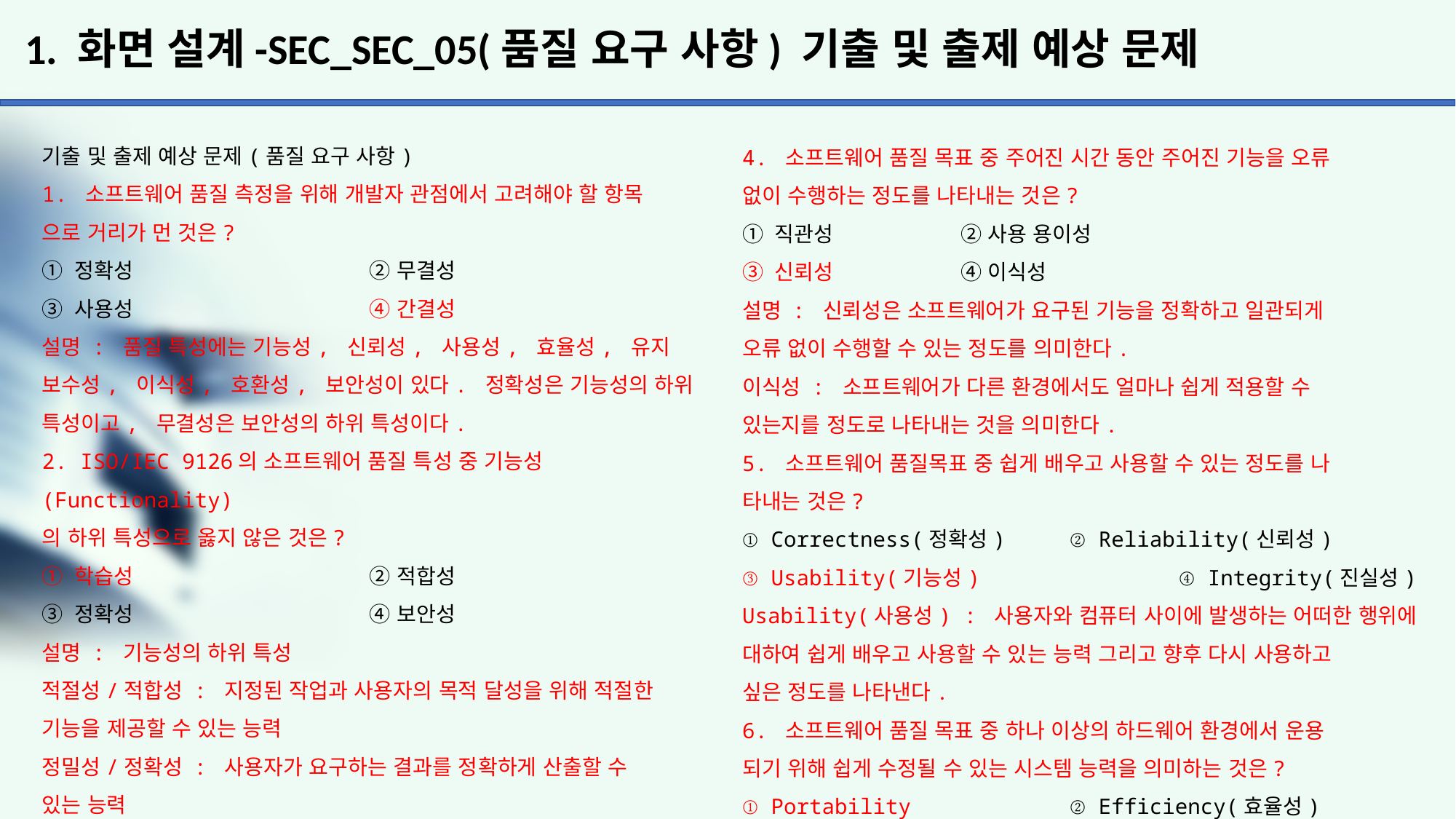

# 1. 화면 설계-SEC_SEC_05(품질 요구 사항) 기출 및 출제 예상 문제
기출 및 출제 예상 문제(품질 요구 사항)
1. 소프트웨어 품질 측정을 위해 개발자 관점에서 고려해야 할 항목
으로 거리가 먼 것은?
① 정확성		 	② 무결성
③ 사용성	 		④ 간결성
설명 : 품질 특성에는 기능성, 신뢰성, 사용성, 효율성, 유지 보수성, 이식성, 호환성, 보안성이 있다. 정확성은 기능성의 하위
특성이고, 무결성은 보안성의 하위 특성이다.
2. ISO/IEC 9126의 소프트웨어 품질 특성 중 기능성(Functionality)
의 하위 특성으로 옳지 않은 것은?
① 학습성 			② 적합성
③ 정확성	 		④ 보안성
설명 : 기능성의 하위 특성
적절성/적합성 : 지정된 작업과 사용자의 목적 달성을 위해 적절한
기능을 제공할 수 있는 능력
정밀성/정확성 : 사용자가 요구하는 결과를 정확하게 산출할 수
있는 능력
상호 운용성 : 다른 시스템과 서로 어울려 작업할 수 있는 능력
보안성 : 정보에 대한 접근을 권한에 따라 허용하거나 차단할 수
있는 능력
학습성 : 사용성의 하위 특성으로 소프트웨어 애플리케이션을 학습
할 수 있도록 하는 능력을 의미한다.
3. 패키지 소프트웨어의 일반적인 제품 품질 요구사항 및 테스트를
위한 국제 표준은?
① ISO/IEC 2196		② IEEE 19554
③ ISO/IEC 12119	④ ISO/IEC 14959
설명 : ISO/IEC 12119 – ISO/IEC 9126을 준수한 품질 표준으로
테스트 절차를 포함하여 규정한 문서
4. 소프트웨어 품질 목표 중 주어진 시간 동안 주어진 기능을 오류
없이 수행하는 정도를 나타내는 것은?
① 직관성		② 사용 용이성
③ 신뢰성		④ 이식성
설명 : 신뢰성은 소프트웨어가 요구된 기능을 정확하고 일관되게
오류 없이 수행할 수 있는 정도를 의미한다.
이식성 : 소프트웨어가 다른 환경에서도 얼마나 쉽게 적용할 수
있는지를 정도로 나타내는 것을 의미한다.
5. 소프트웨어 품질목표 중 쉽게 배우고 사용할 수 있는 정도를 나
타내는 것은?
① Correctness(정확성)	② Reliability(신뢰성)
③ Usability(기능성)		④ Integrity(진실성)
Usability(사용성) : 사용자와 컴퓨터 사이에 발생하는 어떠한 행위에
대하여 쉽게 배우고 사용할 수 있는 능력 그리고 향후 다시 사용하고
싶은 정도를 나타낸다.
6. 소프트웨어 품질 목표 중 하나 이상의 하드웨어 환경에서 운용
되기 위해 쉽게 수정될 수 있는 시스템 능력을 의미하는 것은?
① Portability		② Efficiency(효율성)
③ Usability 		④ Correctness
Portability(이식성) : 소프트웨어가 다른 환경에서도 얼마나 쉽게
적용할 수 있는지 정도를 나타낸다.